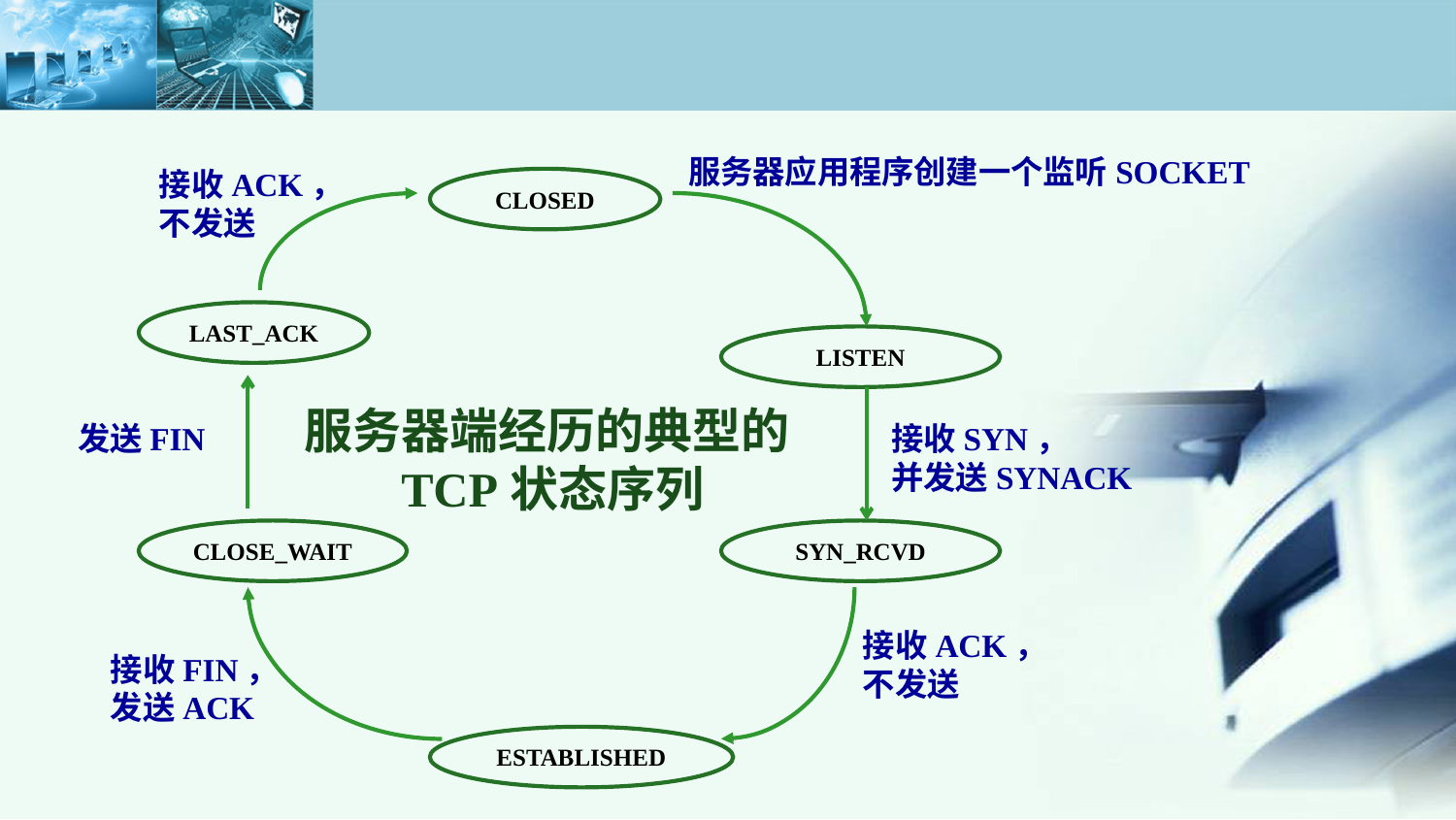

服务器应用程序创建一个监听SOCKET
接收ACK，
不发送
CLOSED

LAST_ACK
LISTEN
服务器端经历的典型的TCP状态序列
发送FIN
接收SYN，
并发送SYNACK

CLOSE_WAIT
SYN_RCVD
接收ACK，
不发送
接收FIN，
发送ACK
ESTABLISHED